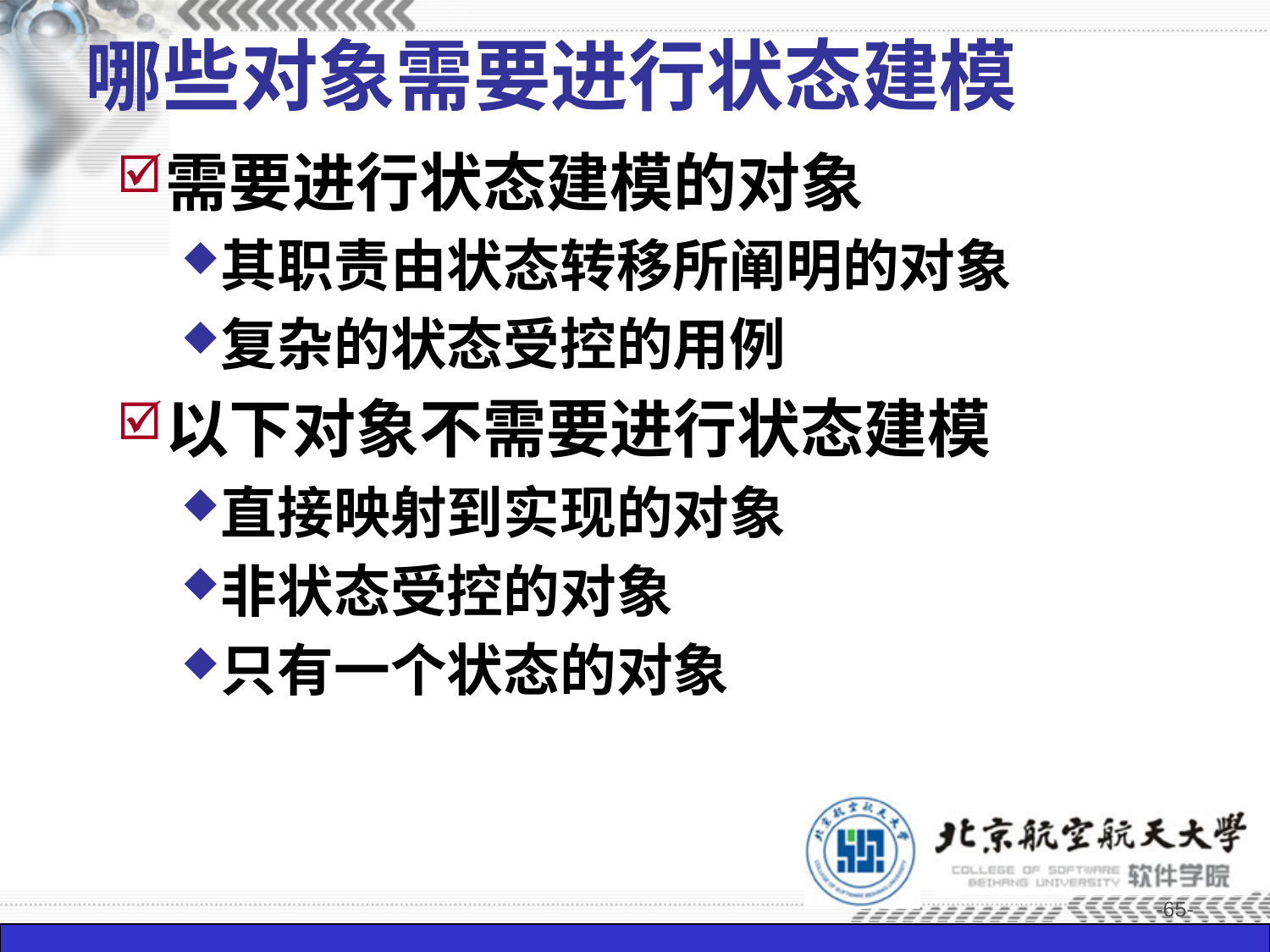

# 哪些对象需要进行状态建模
需要进行状态建模的对象
其职责由状态转移所阐明的对象
复杂的状态受控的用例
以下对象不需要进行状态建模
直接映射到实现的对象
非状态受控的对象
只有一个状态的对象
-65-